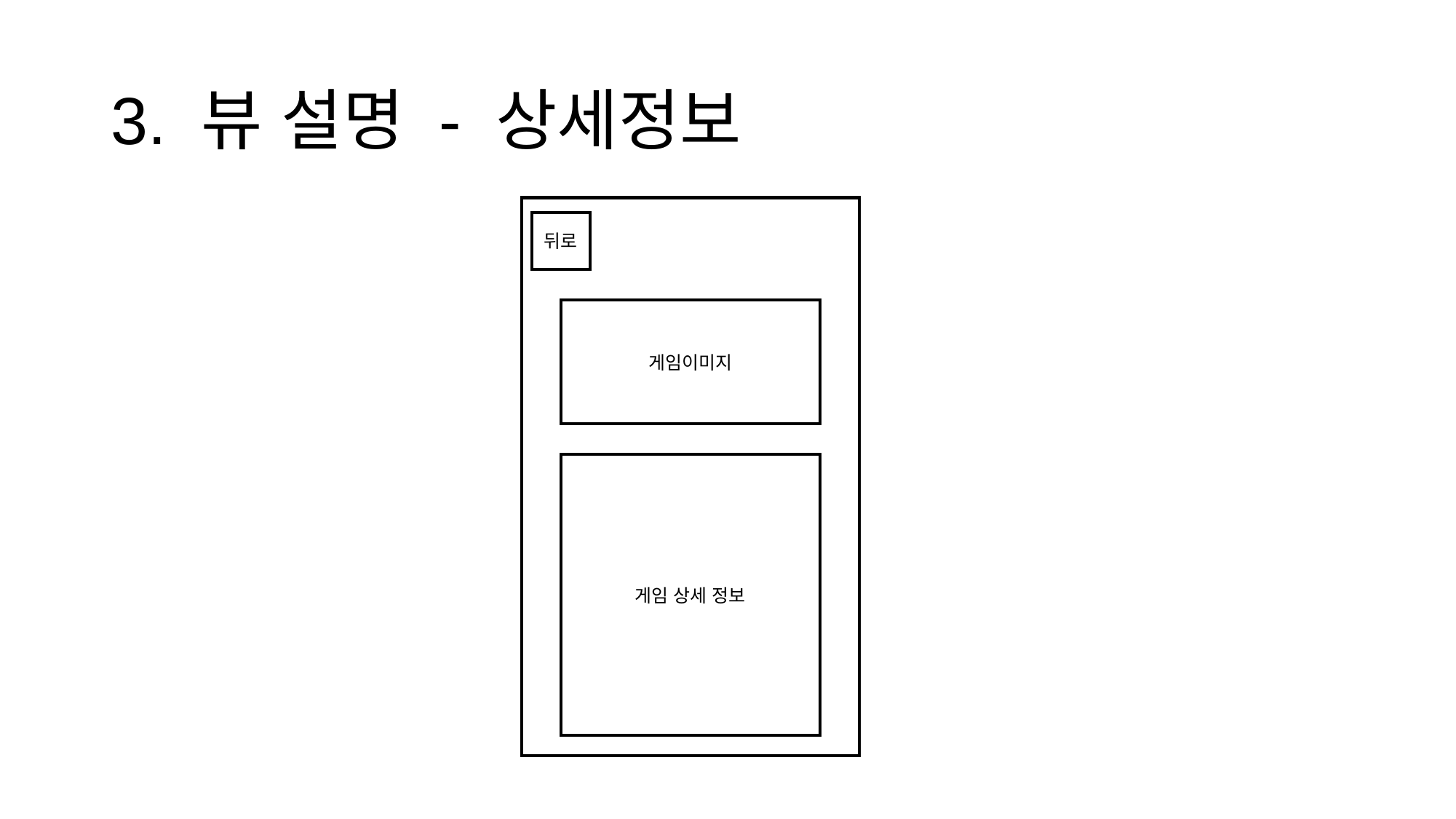

# 3. 뷰 설명 - 상세정보

뒤로
게임이미지
게임 상세 정보